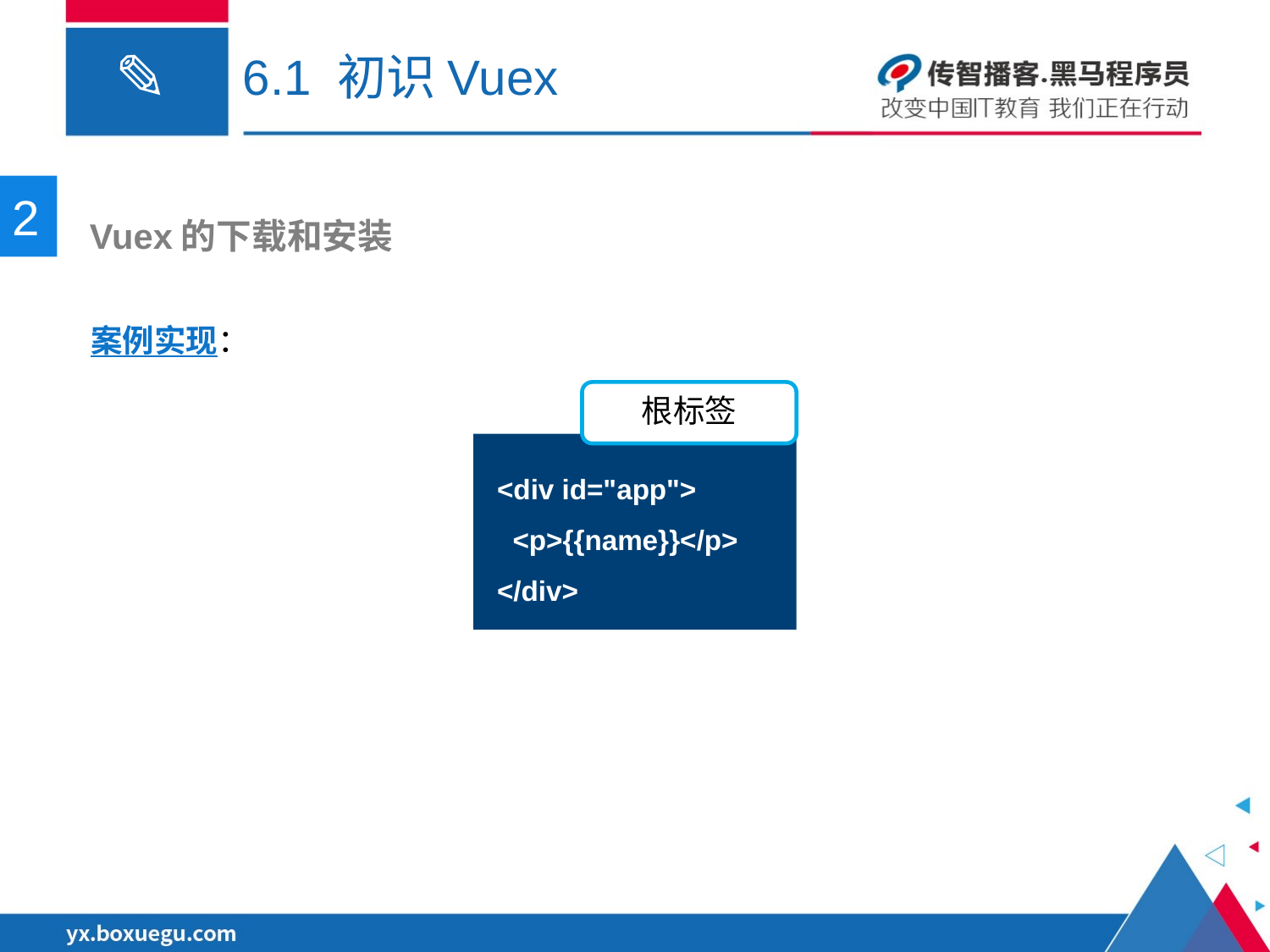

# 6.1 初识Vuex

2
<div id="app">
  <p>{{name}}</p>
</div>
  Vuex的下载和安装
案例实现：
根标签

<div id="app">
  <p>{{name}}</p>
</div>